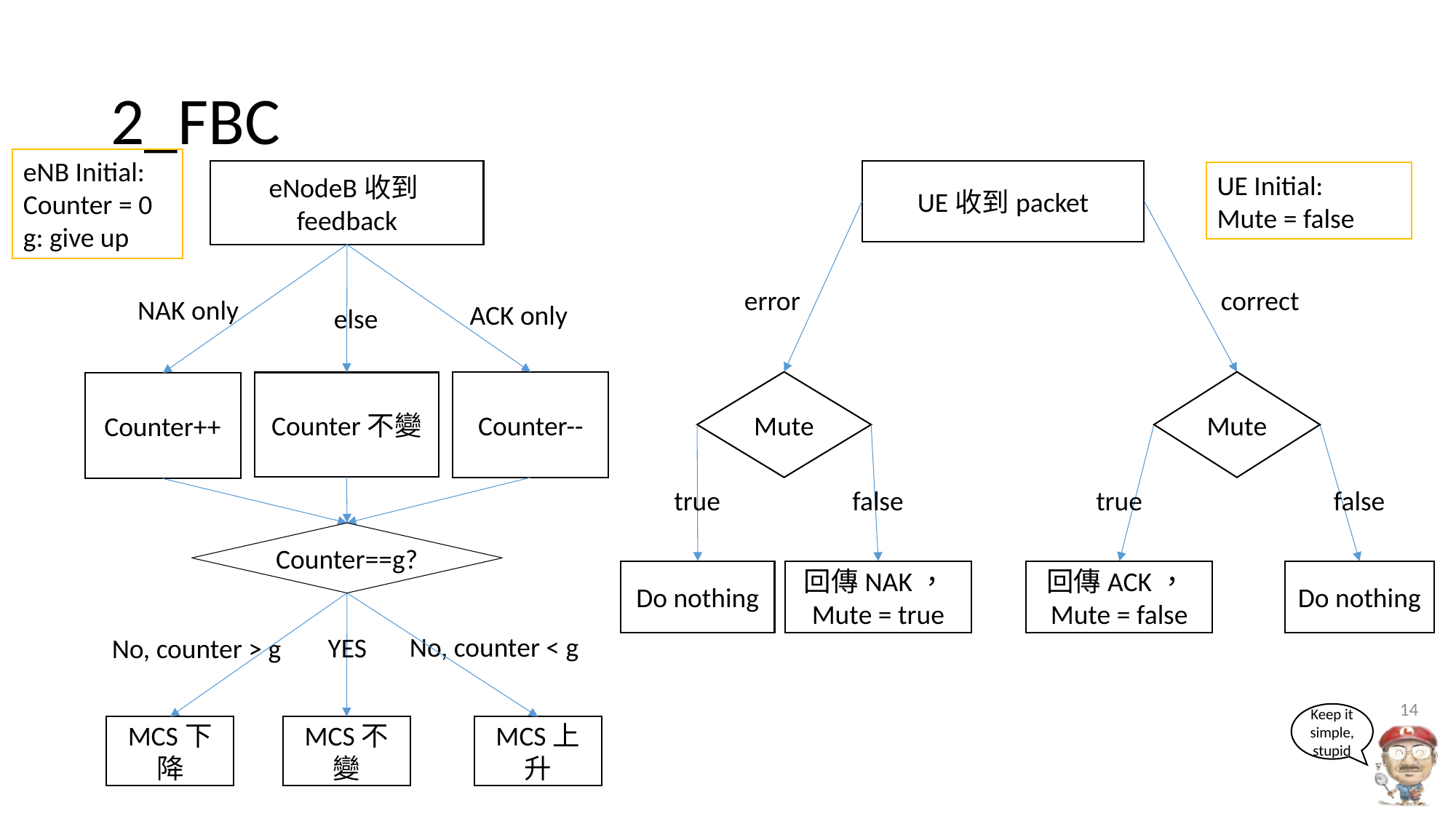

# 2_FBC
eNB Initial:
Counter = 0
g: give up
eNodeB收到feedback
UE收到packet
UE Initial:
Mute = false
error
correct
NAK only
ACK only
else
Mute
Mute
Counter--
Counter不變
Counter++
true
false
true
false
Counter==g?
Do nothing
回傳NAK，Mute = true
回傳ACK，Mute = false
Do nothing
No, counter < g
YES
No, counter > g
14
MCS下降
MCS上升
MCS不變